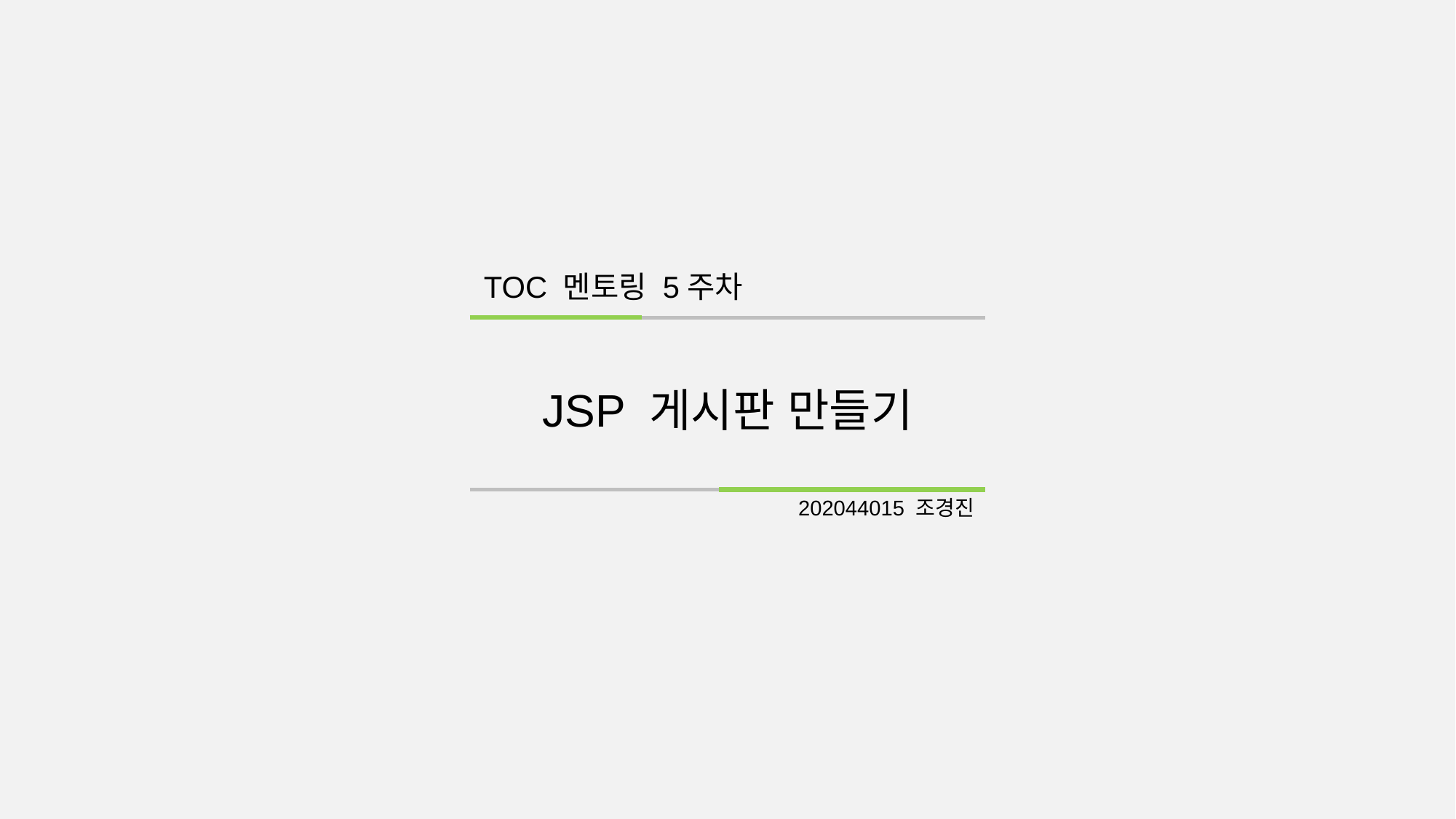

TOC 멘토링 5주차
JSP 게시판 만들기
202044015 조경진